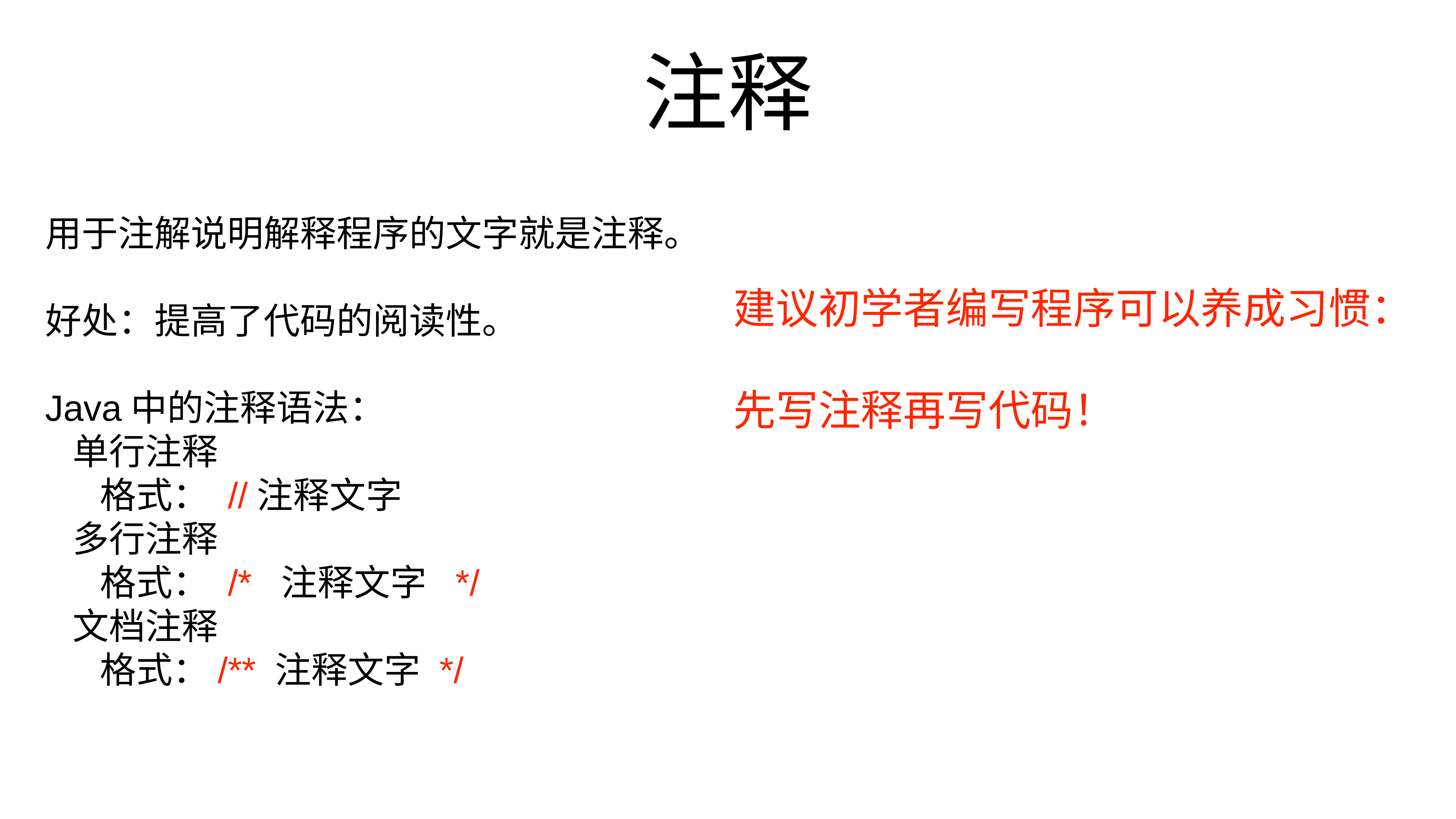

# 注释
用于注解说明解释程序的文字就是注释。

好处：提高了代码的阅读性。

Java中的注释语法：
单行注释
格式： //注释文字
多行注释
格式： /*  注释文字  */
文档注释
格式：/** 注释文字 */
建议初学者编写程序可以养成习惯：

先写注释再写代码！